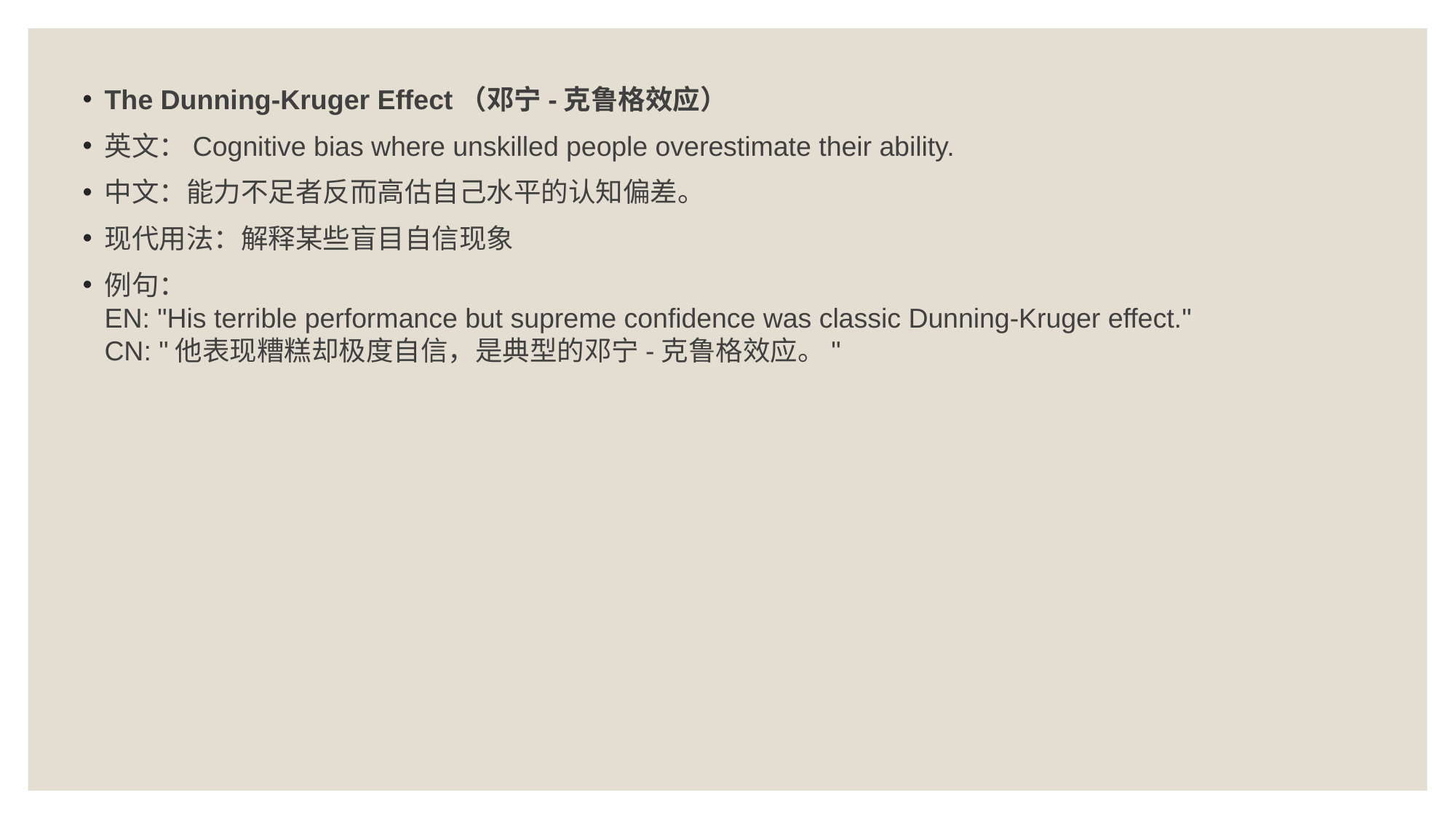

The Dunning-Kruger Effect（邓宁-克鲁格效应）
英文：Cognitive bias where unskilled people overestimate their ability.
中文：能力不足者反而高估自己水平的认知偏差。
现代用法：解释某些盲目自信现象
例句：
EN: "His terrible performance but supreme confidence was classic Dunning-Kruger effect."
CN: "他表现糟糕却极度自信，是典型的邓宁-克鲁格效应。"

#